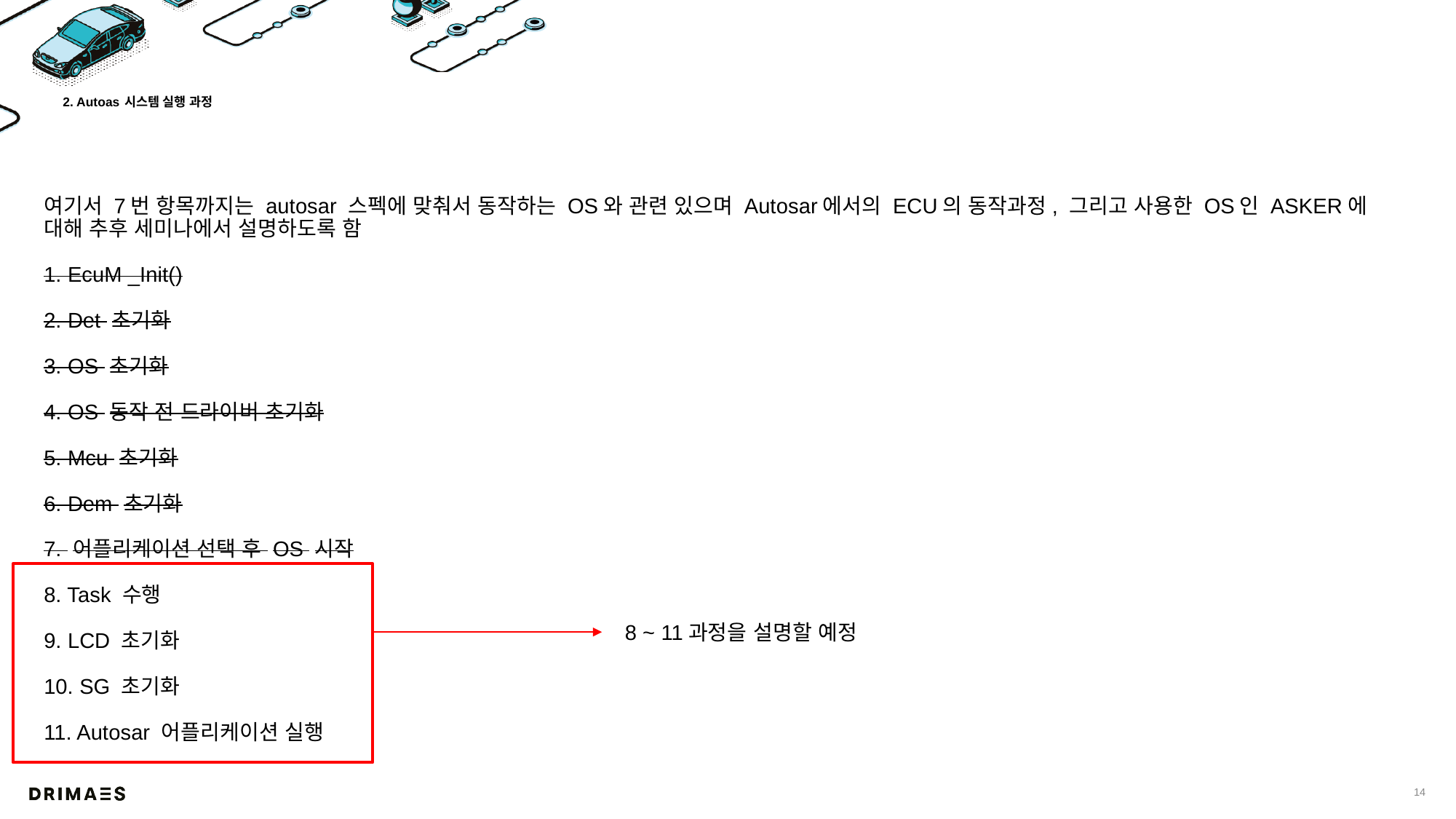

# 2. Autoas 시스템 실행 과정
여기서 7번 항목까지는 autosar 스펙에 맞춰서 동작하는 OS와 관련 있으며 Autosar에서의 ECU의 동작과정, 그리고 사용한 OS인 ASKER에 대해 추후 세미나에서 설명하도록 함

1. EcuM _Init()

2. Det 초기화

3. OS 초기화

4. OS 동작 전 드라이버 초기화

5. Mcu 초기화

6. Dem 초기화

7. 어플리케이션 선택 후 OS 시작

8. Task 수행

9. LCD 초기화

10. SG 초기화

11. Autosar 어플리케이션 실행

8 ~ 11과정을 설명할 예정